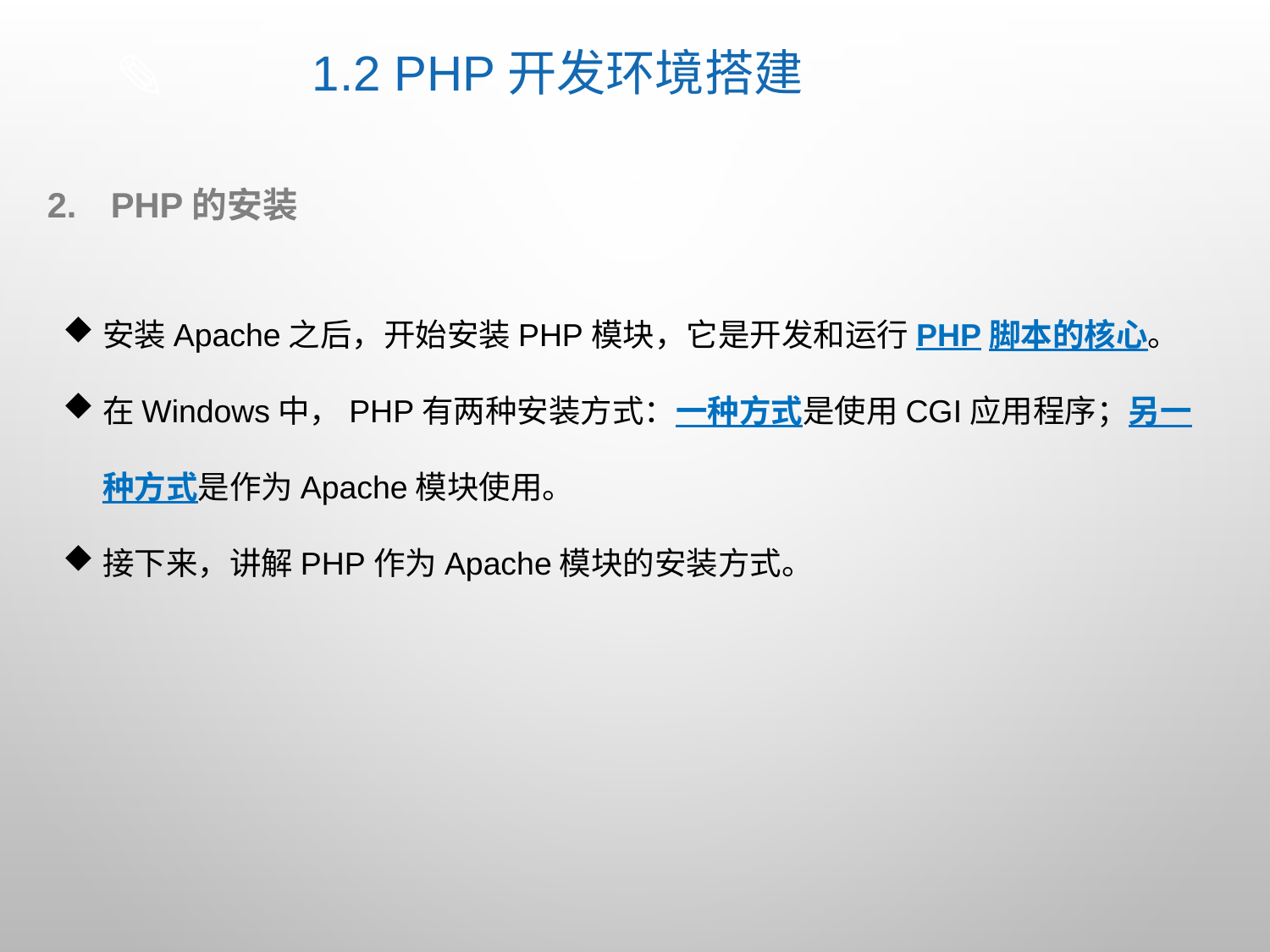

# 1.2 PHP开发环境搭建
PHP的安装
安装Apache之后，开始安装PHP模块，它是开发和运行PHP脚本的核心。
在Windows中，PHP有两种安装方式：一种方式是使用CGI应用程序；另一种方式是作为Apache模块使用。
接下来，讲解PHP作为Apache模块的安装方式。